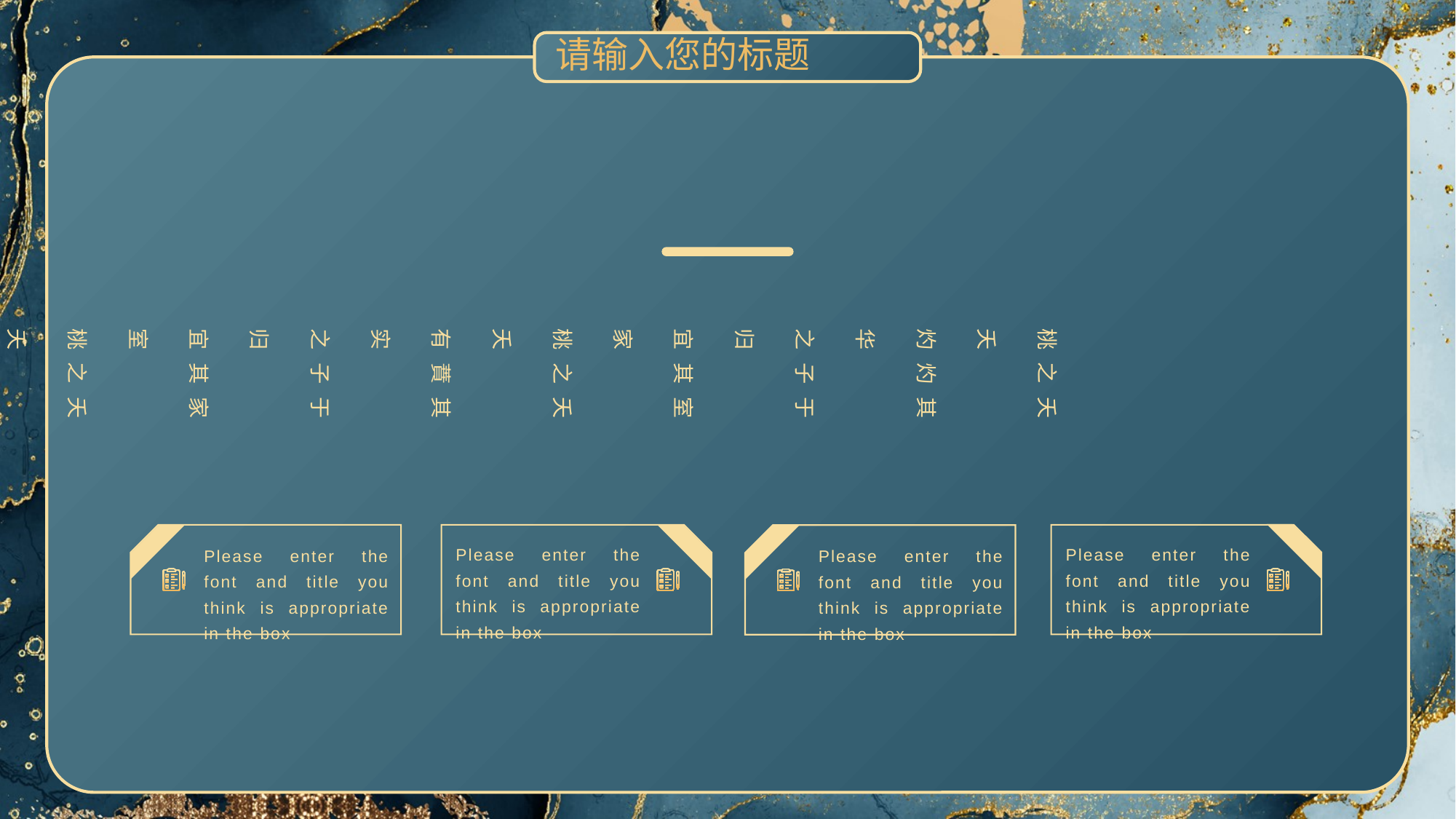

请输入您的标题

桃之夭夭
灼灼其华
之子于归
宜其室家
桃之夭夭
有蕡其实
之子于归
宜其家室
桃之夭夭
其叶蓁蓁
之子于归
宜其家人

Please enter the font and title you think is appropriate in the box

Please enter the font and title you think is appropriate in the box

Please enter the font and title you think is appropriate in the box

Please enter the font and title you think is appropriate in the box